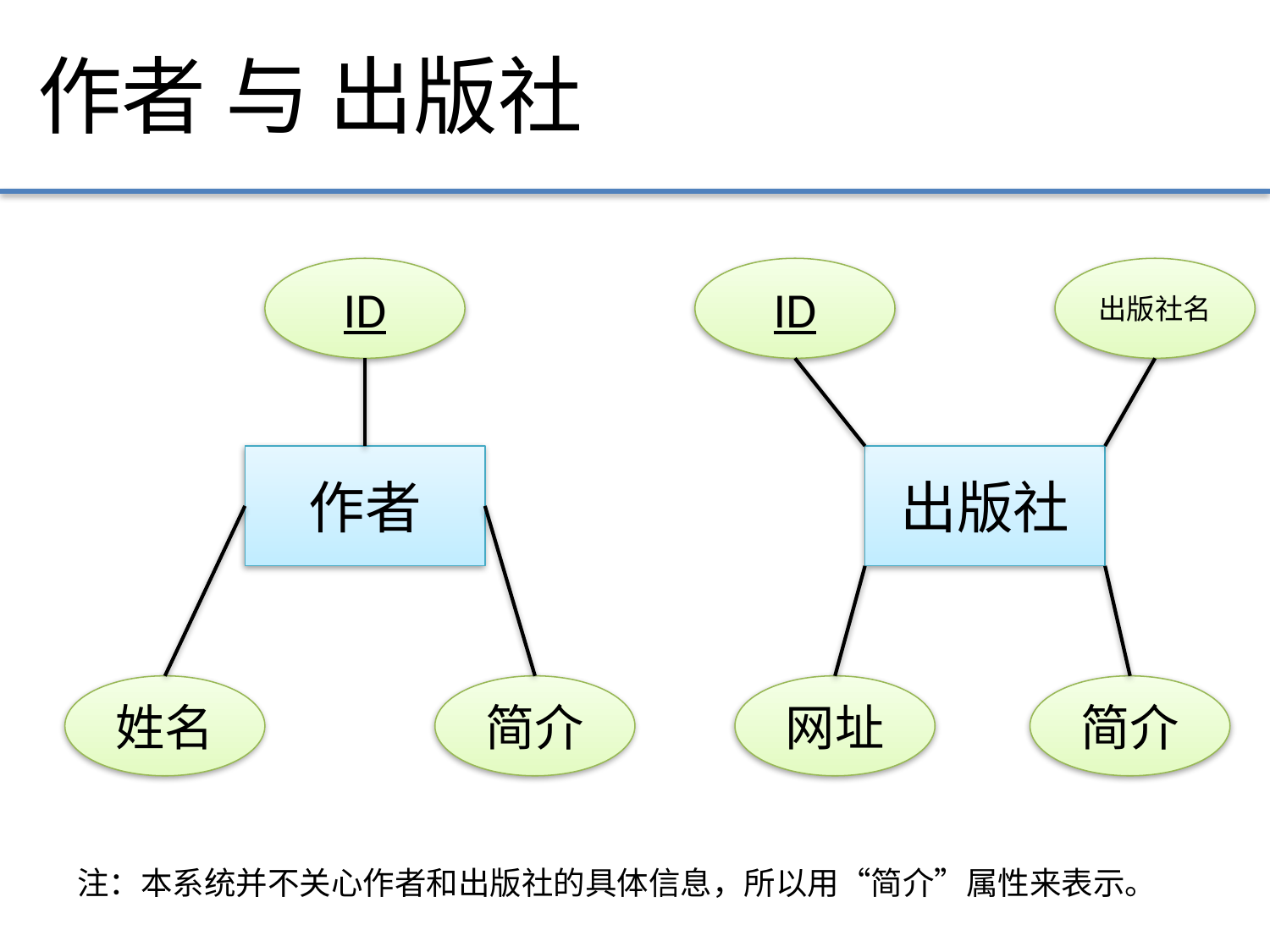

作者 与 出版社
ID
作者
姓名
简介
ID
出版社名
出版社
网址
简介
注：本系统并不关心作者和出版社的具体信息，所以用“简介”属性来表示。